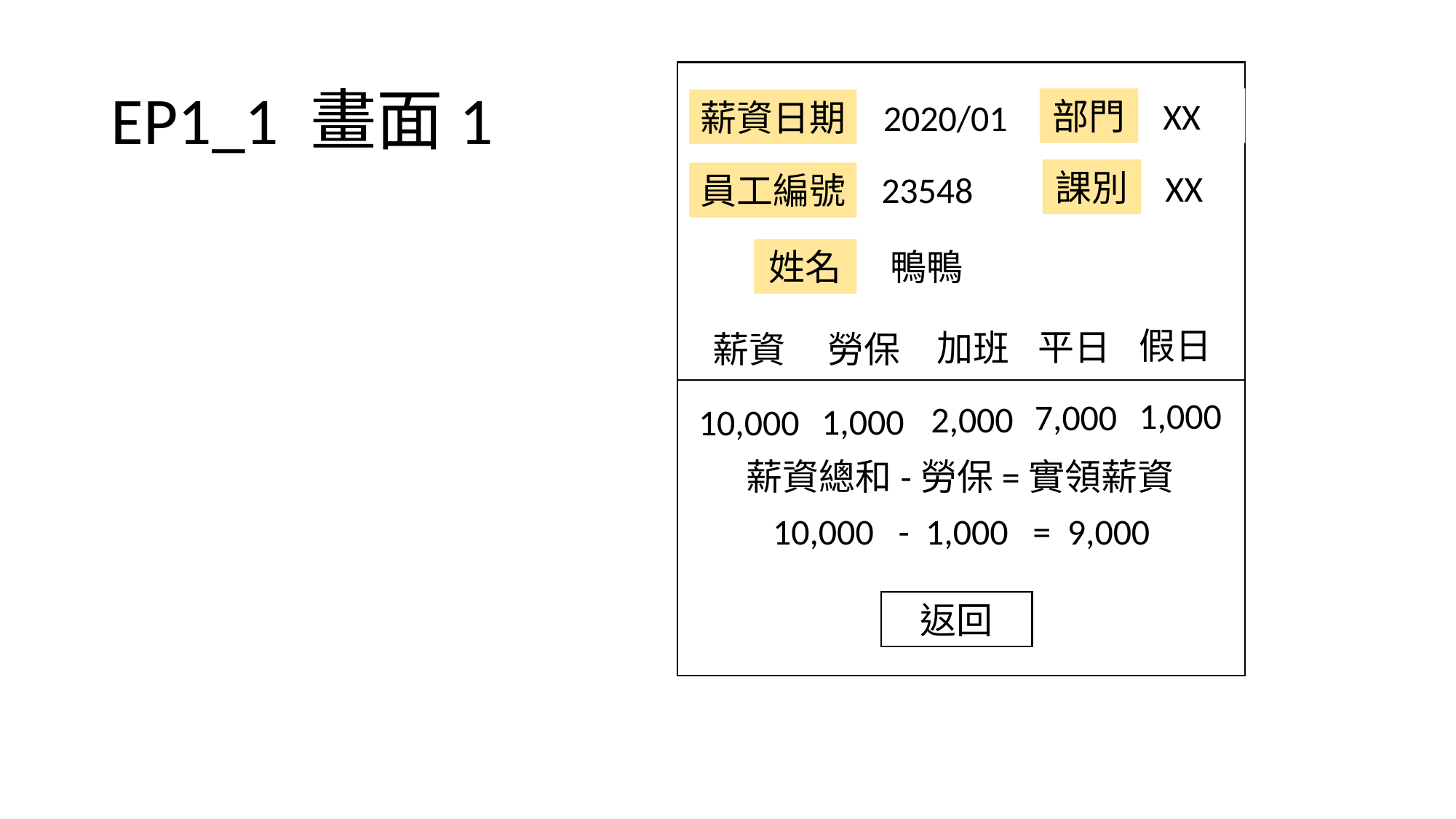

# EP1_1 畫面1

XX
部門
薪資日期
2020/01
課別
XX
23548
員工編號
鴨鴨
姓名
假日
平日
加班
勞保
薪資
1,000
7,000
2,000
1,000
10,000
薪資總和-勞保=實領薪資
10,000   -  1,000   =  9,000
返回